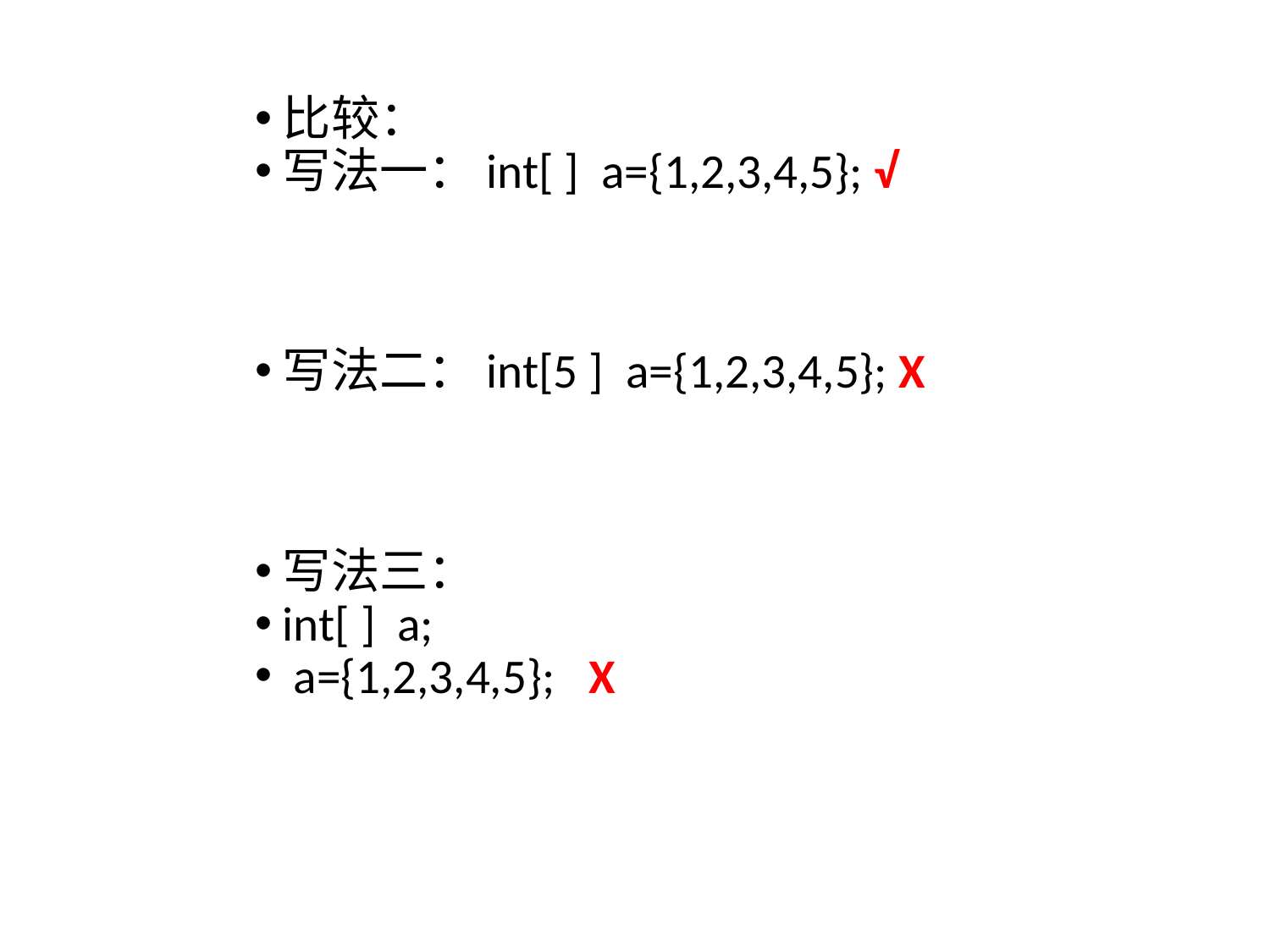

比较：
写法一：int[ ]  a={1,2,3,4,5}; √

写法二：int[5 ]  a={1,2,3,4,5}; X

写法三：
int[ ]  a;
 a={1,2,3,4,5};   X